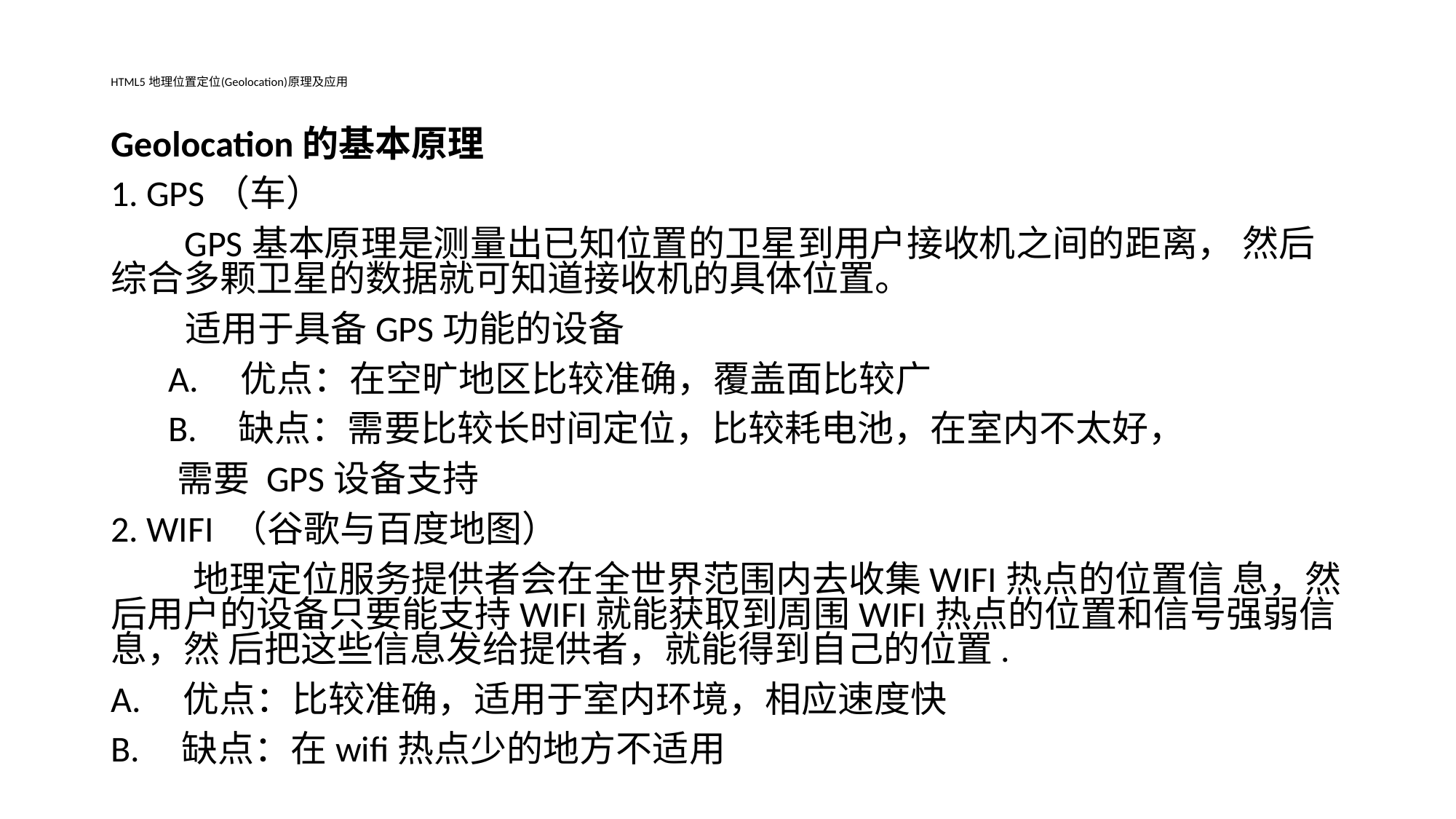

# HTML5 地理位置定位(Geolocation)原理及应用
Geolocation的基本原理
1. GPS（车）
         GPS基本原理是测量出已知位置的卫星到用户接收机之间的距离， 然后综合多颗卫星的数据就可知道接收机的具体位置。
        适用于具备GPS功能的设备
       A.    优点：在空旷地区比较准确，覆盖面比较广
       B.    缺点：需要比较长时间定位，比较耗电池，在室内不太好，
       需要 GPS设备支持
2. WIFI （谷歌与百度地图）
         地理定位服务提供者会在全世界范围内去收集WIFI热点的位置信 息，然后用户的设备只要能支持WIFI就能获取到周围WIFI热点的位置和信号强弱信息，然 后把这些信息发给提供者，就能得到自己的位置.
A.    优点：比较准确，适用于室内环境，相应速度快
B.    缺点：在wifi热点少的地方不适用